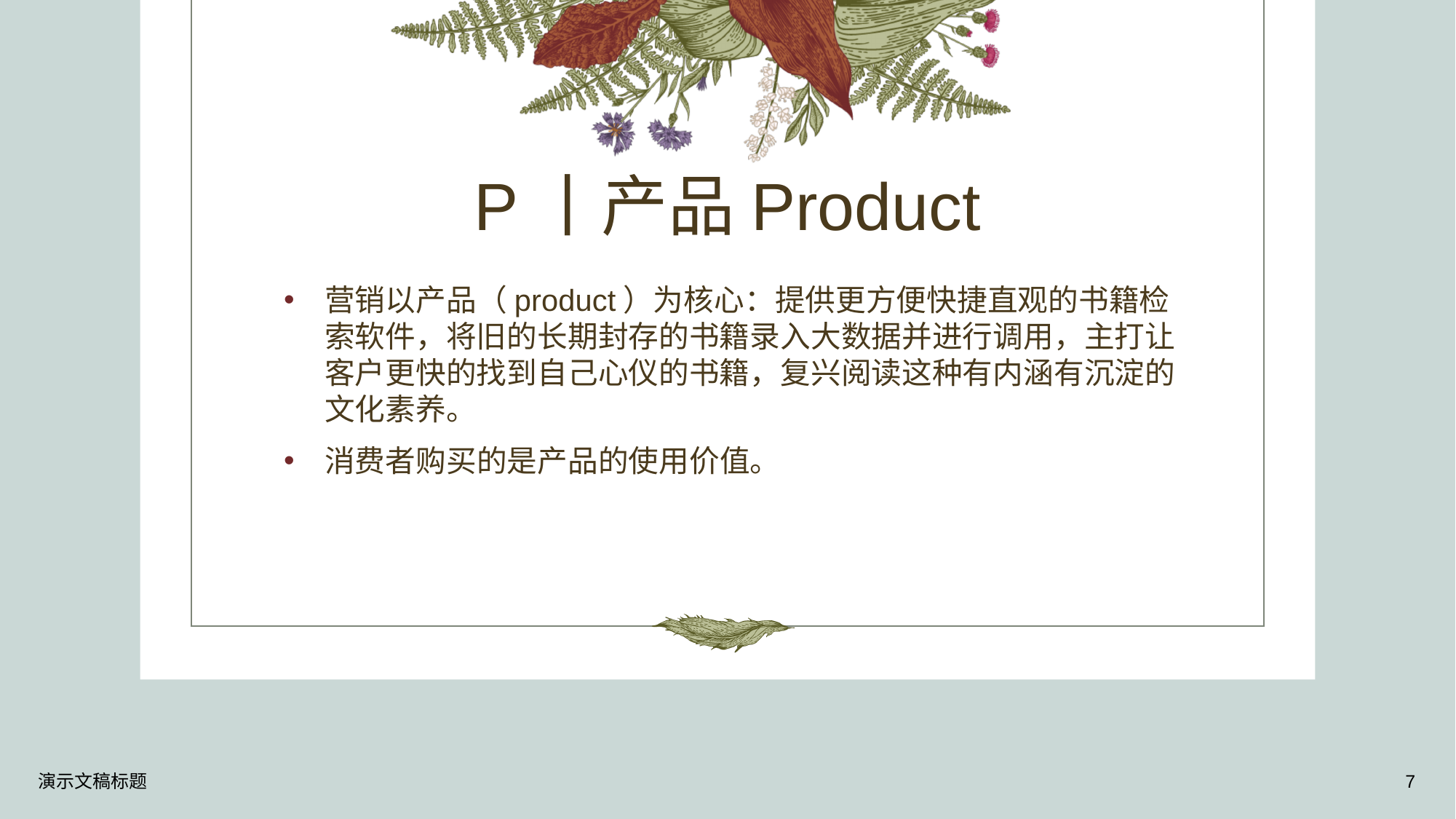

# P丨产品Product
营销以产品（product）为核心：提供更方便快捷直观的书籍检索软件，将旧的长期封存的书籍录入大数据并进行调用，主打让客户更快的找到自己心仪的书籍，复兴阅读这种有内涵有沉淀的文化素养。
消费者购买的是产品的使用价值。

演示文稿标题
7